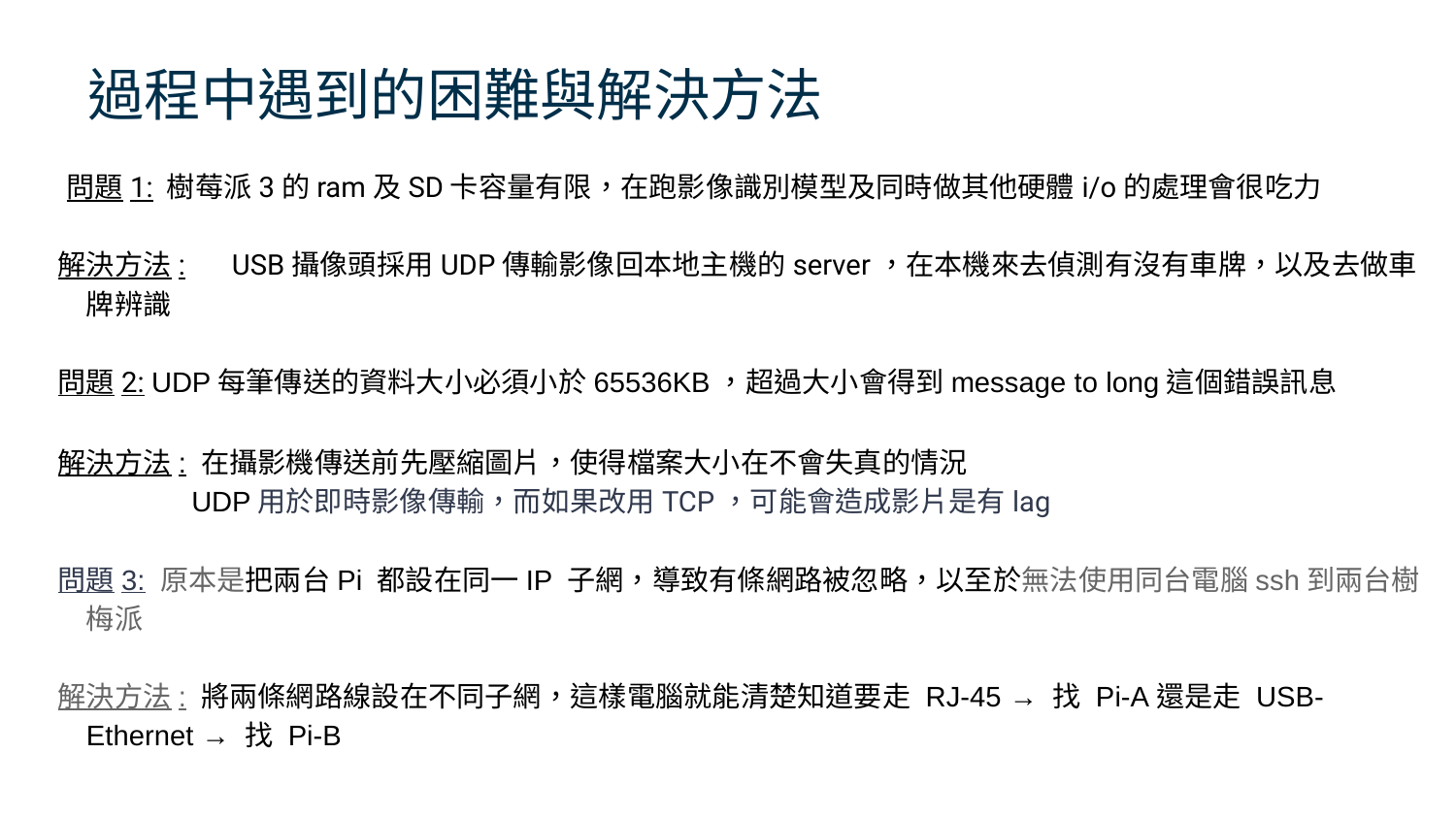

# 過程中遇到的困難與解決方法
  問題1: 樹莓派3的ram及SD卡容量有限，在跑影像識別模型及同時做其他硬體i/o的處理會很吃力

解決方法:	USB攝像頭採用UDP傳輸影像回本地主機的server，在本機來去偵測有沒有車牌，以及去做車牌辨識

問題2: UDP每筆傳送的資料大小必須小於65536KB，超過大小會得到message to long這個錯誤訊息

解決方法: 在攝影機傳送前先壓縮圖片，使得檔案大小在不會失真的情況
UDP用於即時影像傳輸，而如果改用TCP，可能會造成影片是有lag

問題3: 原本是把兩台Pi 都設在同一IP 子網，導致有條網路被忽略，以至於無法使用同台電腦ssh到兩台樹梅派

解決方法: 將兩條網路線設在不同子網，這樣電腦就能清楚知道要走 RJ-45 → 找 Pi-A還是走 USB-Ethernet → 找 Pi-B